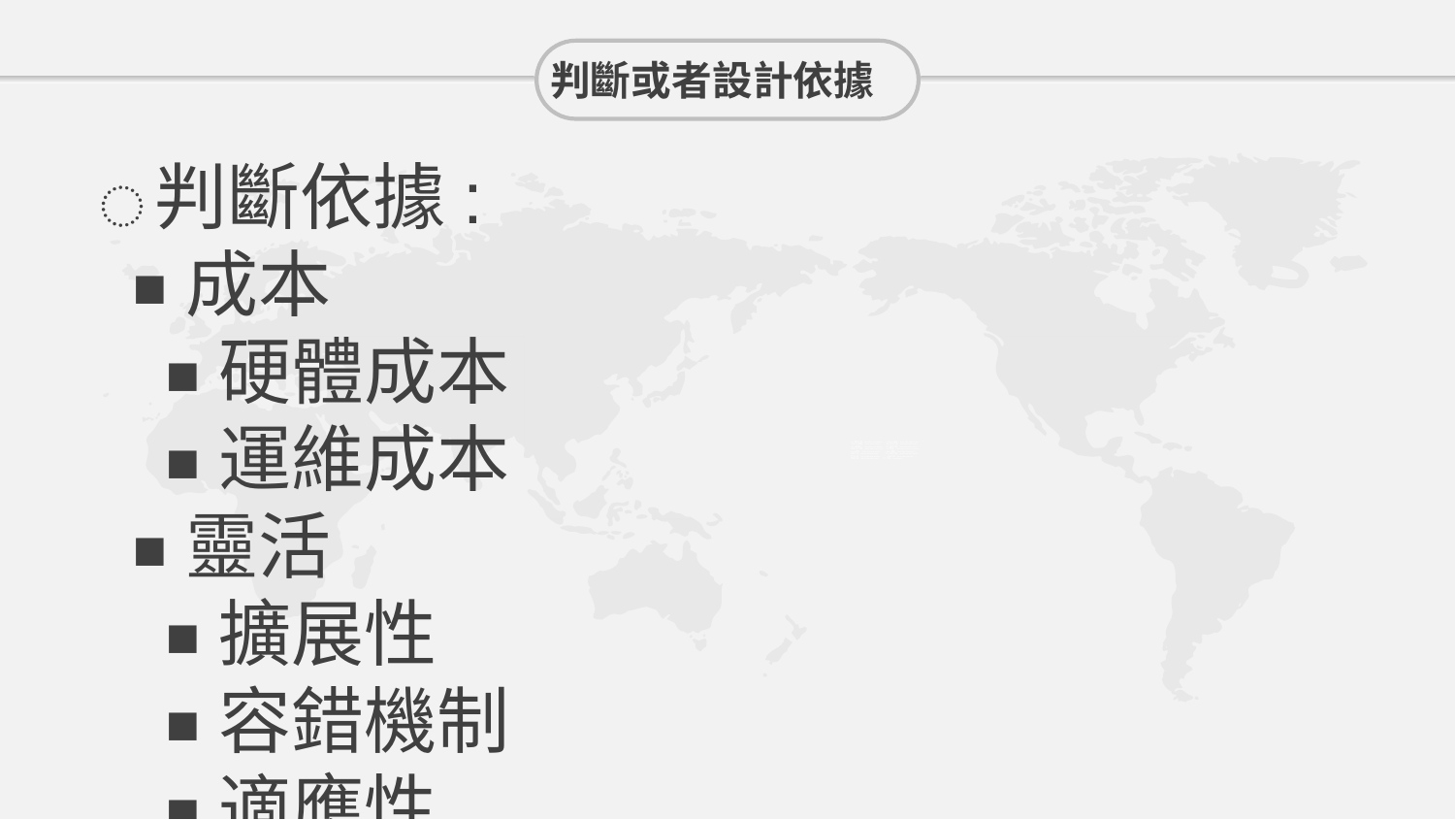

判斷或者設計依據

️判斷依據:
  ◾成本
    ◾硬體成本
    ◾運維成本
  ◾靈活
    ◾擴展性
    ◾容錯機制
    ◾適應性